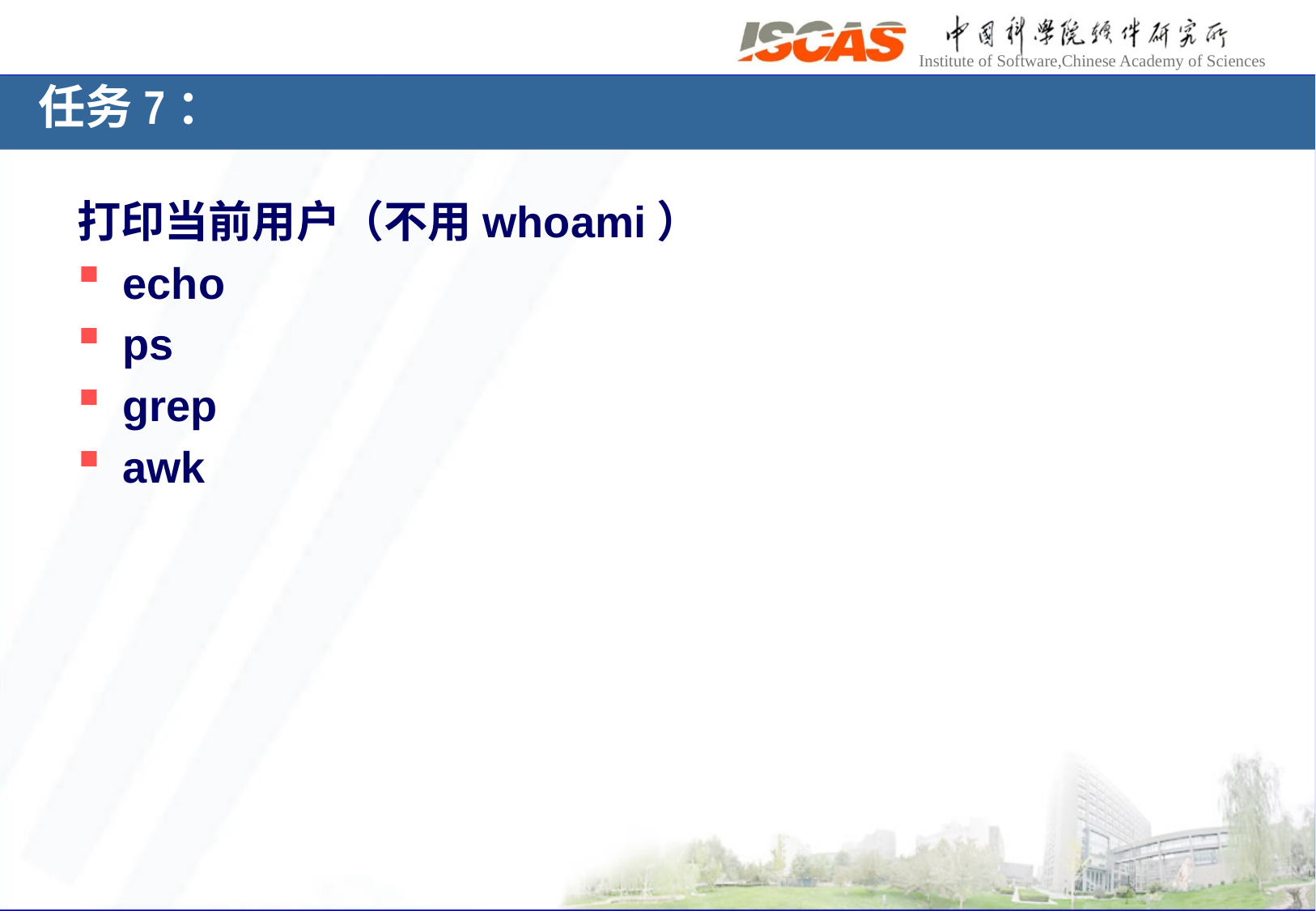

# 任务7：
打印当前用户（不用whoami）
echo
ps
grep
awk